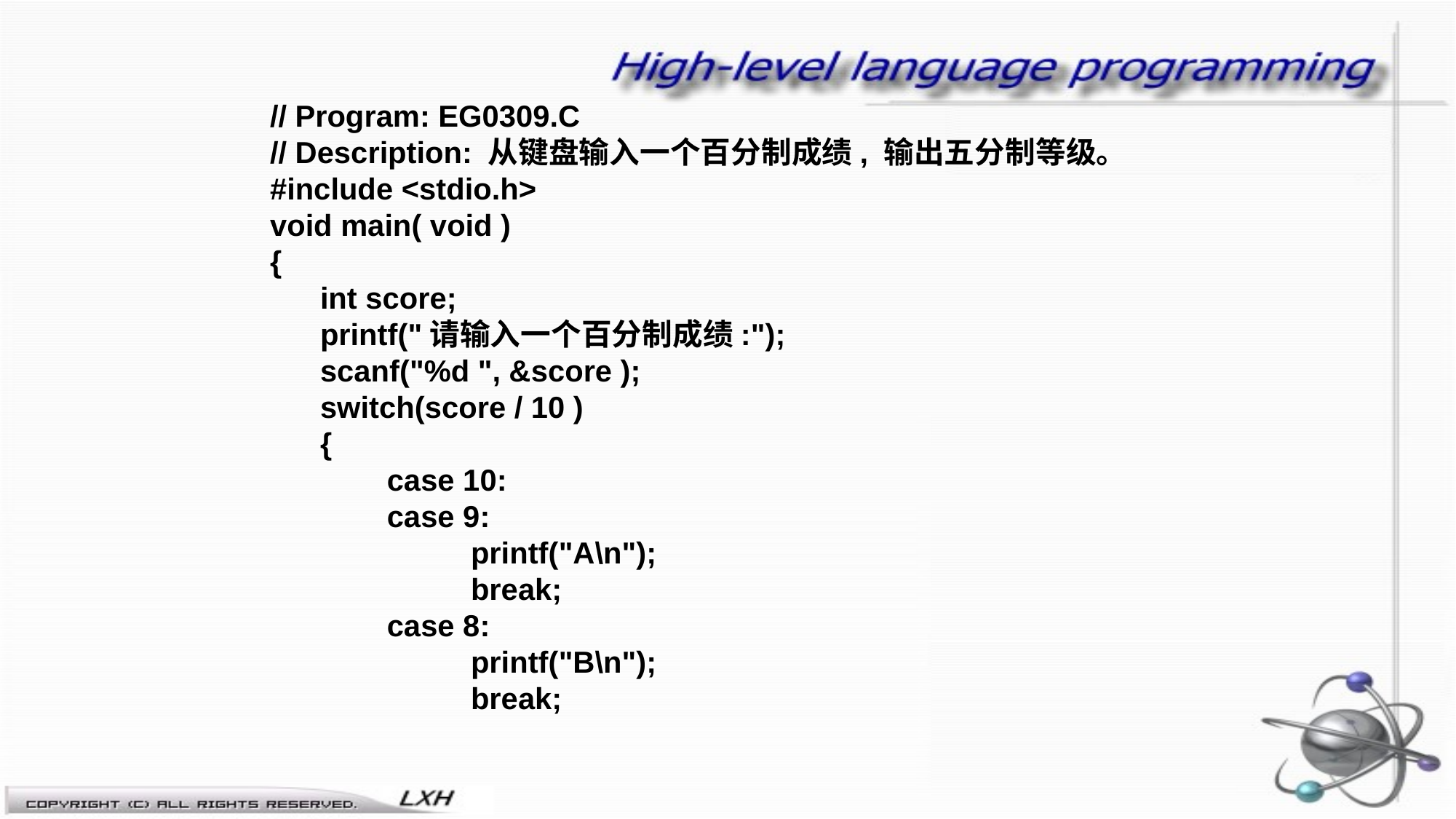

// Program: EG0309.C
// Description: 从键盘输入一个百分制成绩, 输出五分制等级。
#include <stdio.h>
void main( void )
{
      int score;
      printf("请输入一个百分制成绩:");
      scanf("%d ", &score );
      switch(score / 10 )
      {
              case 10:
              case 9:
                        printf("A\n");
                        break;
              case 8:
                        printf("B\n");
                        break;